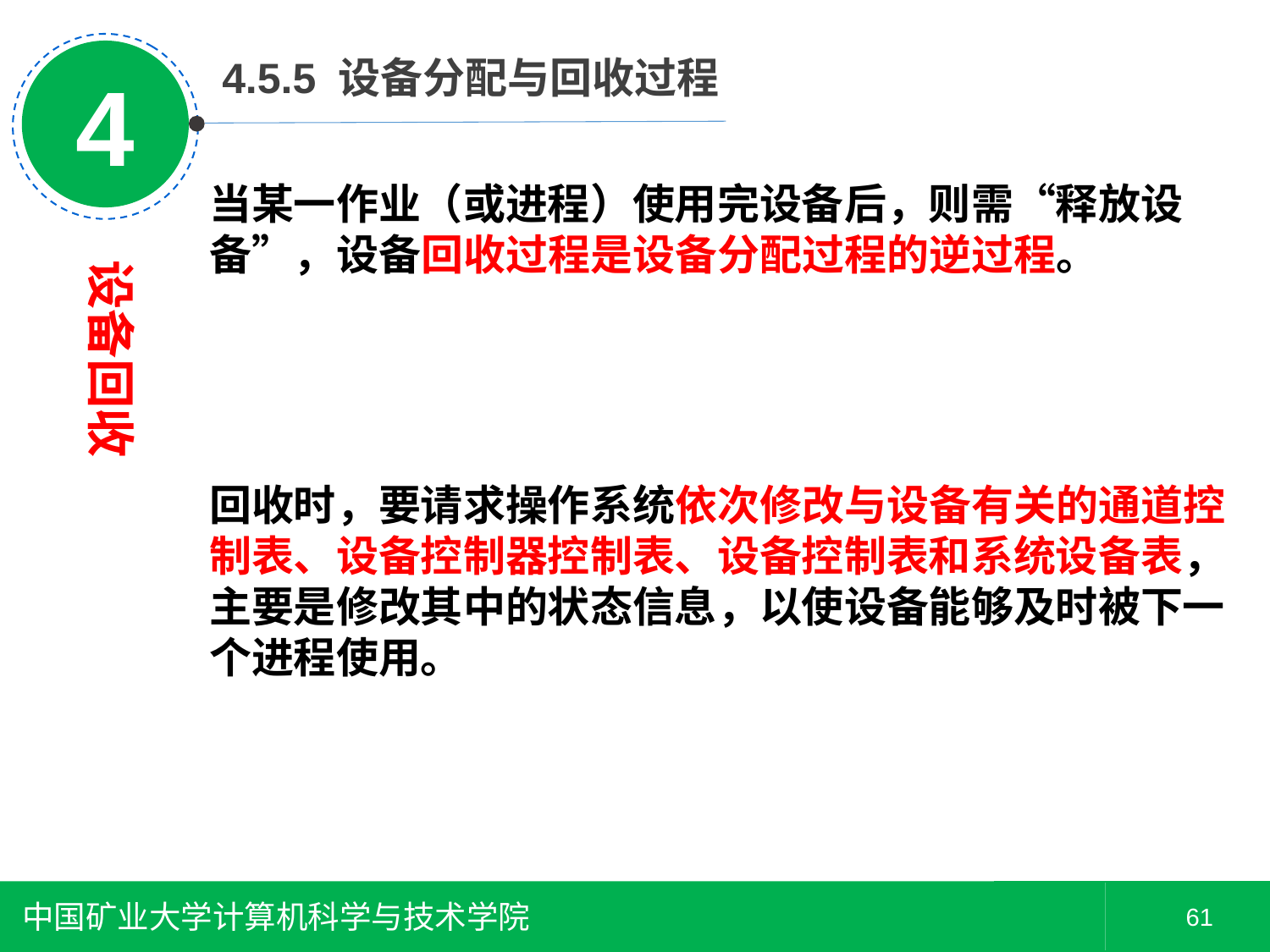

4
  4.5.5 设备分配与回收过程

当某一作业（或进程）使用完设备后，则需“释放设备”，设备回收过程是设备分配过程的逆过程。
设备回收
回收时，要请求操作系统依次修改与设备有关的通道控制表、设备控制器控制表、设备控制表和系统设备表，主要是修改其中的状态信息，以使设备能够及时被下一个进程使用。